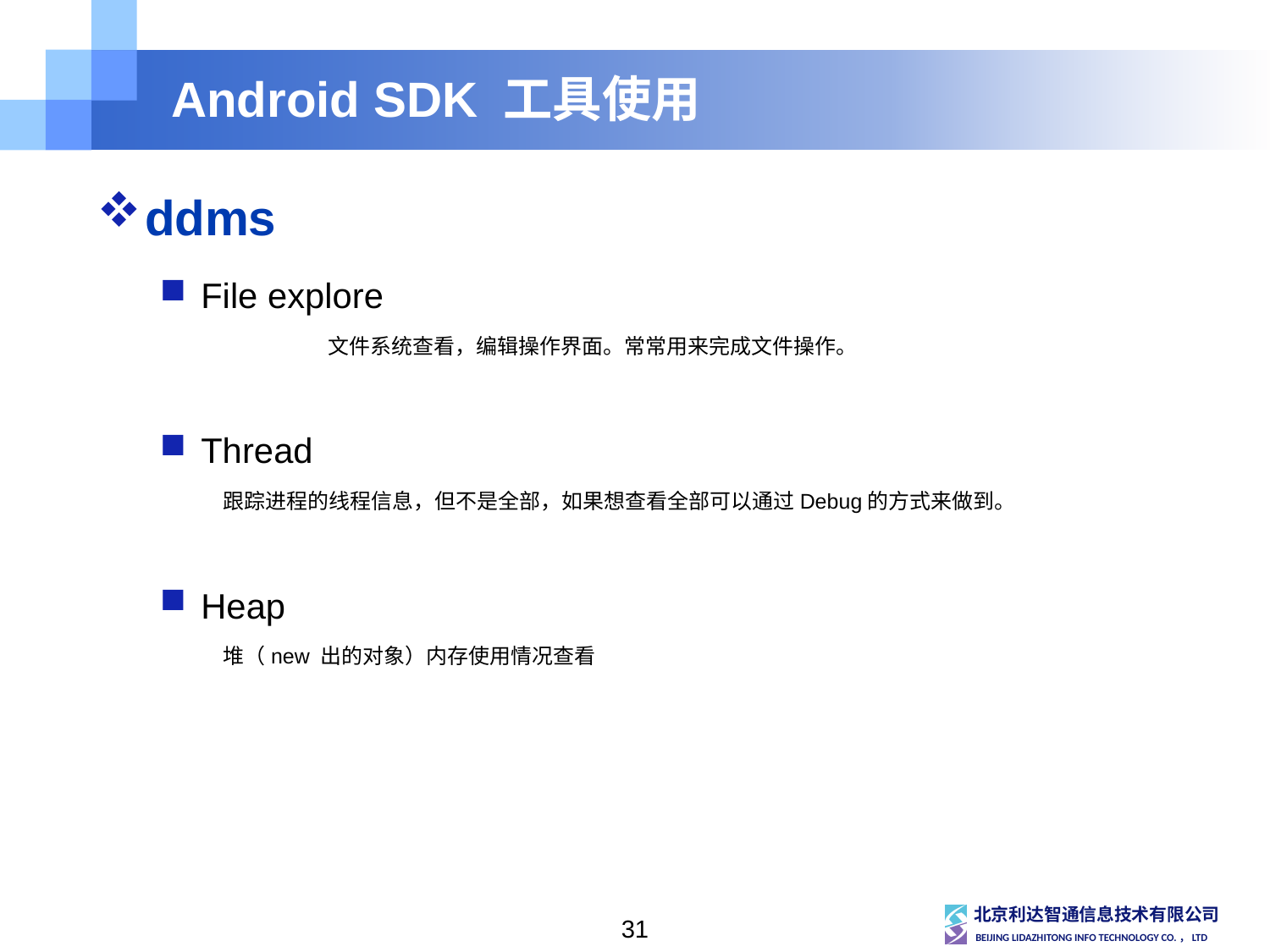

# Android SDK 工具使用
ddms
File explore
		文件系统查看，编辑操作界面。常常用来完成文件操作。

Thread
跟踪进程的线程信息，但不是全部，如果想查看全部可以通过Debug的方式来做到。

Heap
堆（new 出的对象）内存使用情况查看

31